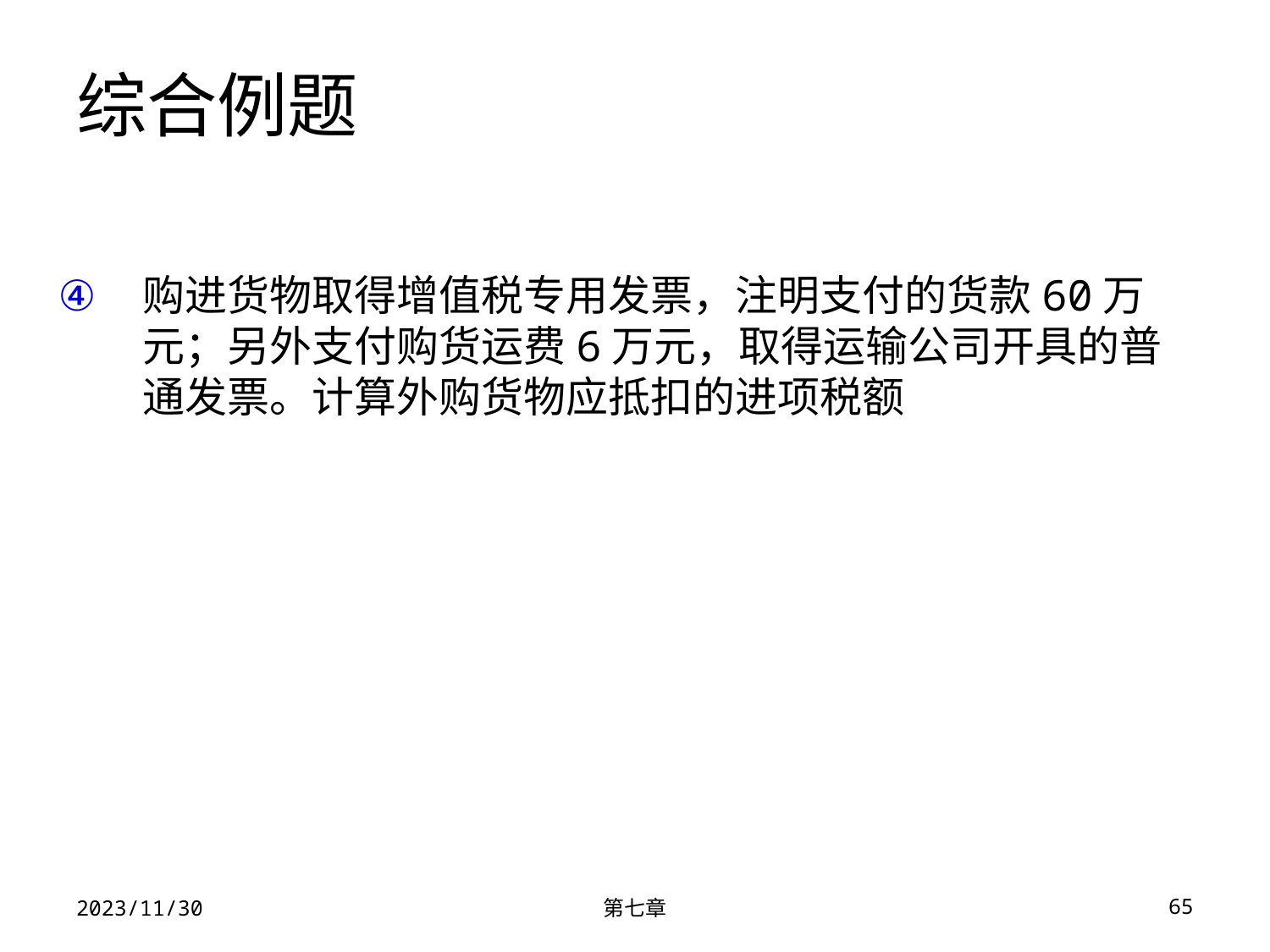

# 综合例题
购进货物取得增值税专用发票，注明支付的货款60万元；另外支付购货运费6万元，取得运输公司开具的普通发票。计算外购货物应抵扣的进项税额
2023/11/30
第七章
65